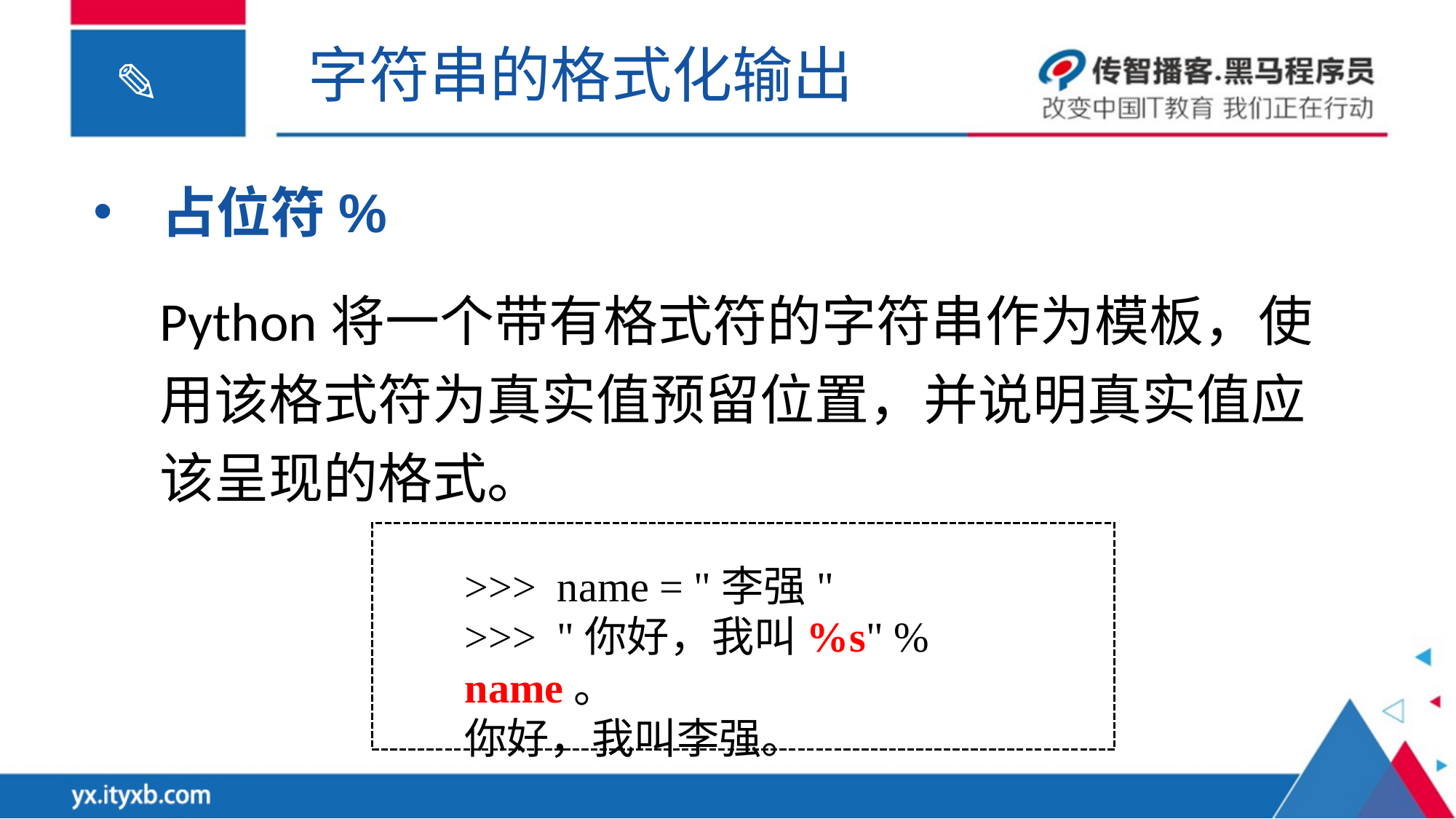

字符串的格式化输出
占位符%
Python将一个带有格式符的字符串作为模板，使用该格式符为真实值预留位置，并说明真实值应该呈现的格式。

>>>  name = "李强"
>>>  "你好，我叫%s" % name。
你好，我叫李强。